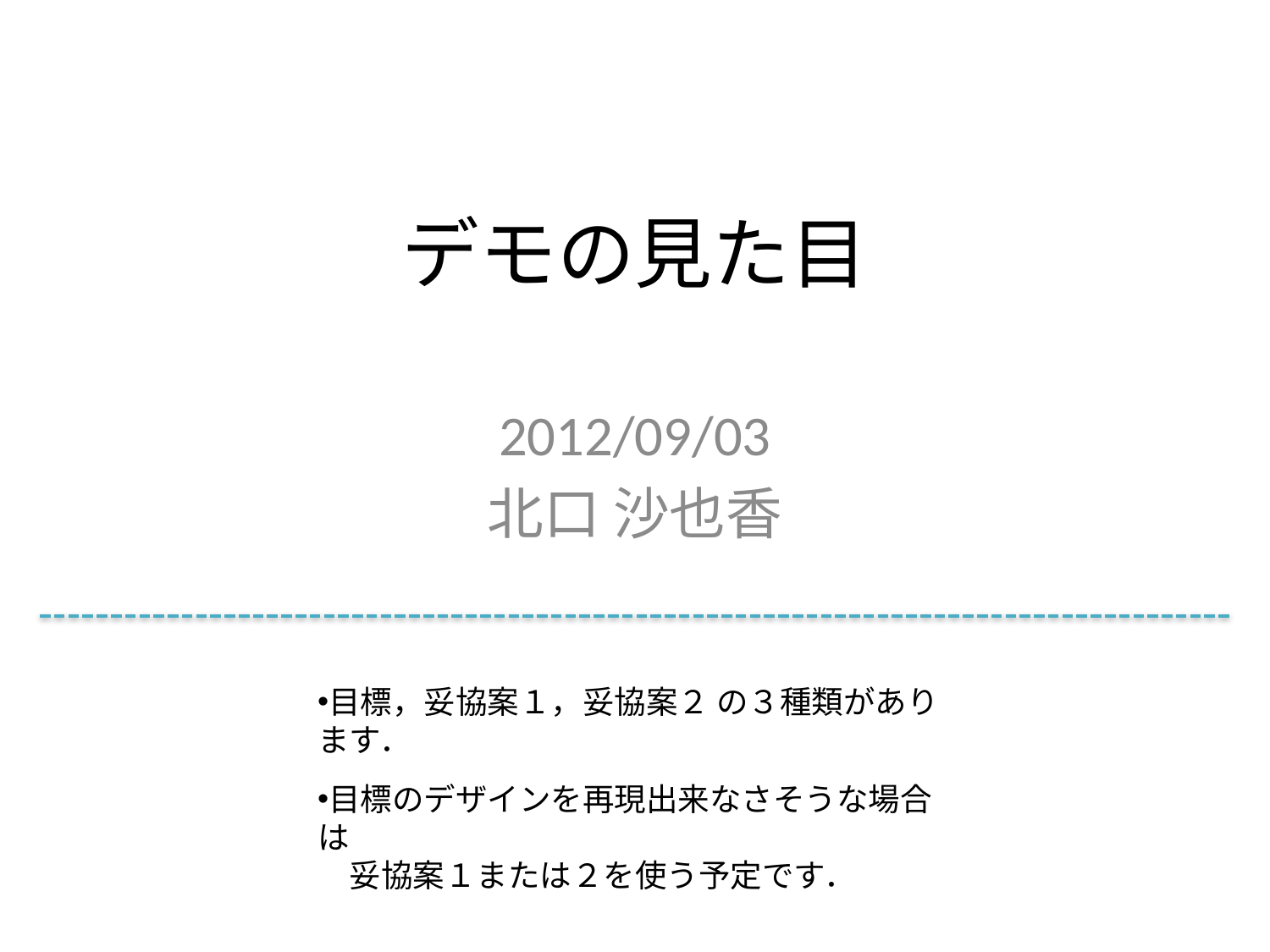

# デモの見た目
2012/09/03
北口 沙也香
目標，妥協案１，妥協案２ の３種類があります．

目標のデザインを再現出来なさそうな場合は
　妥協案１または２を使う予定です．